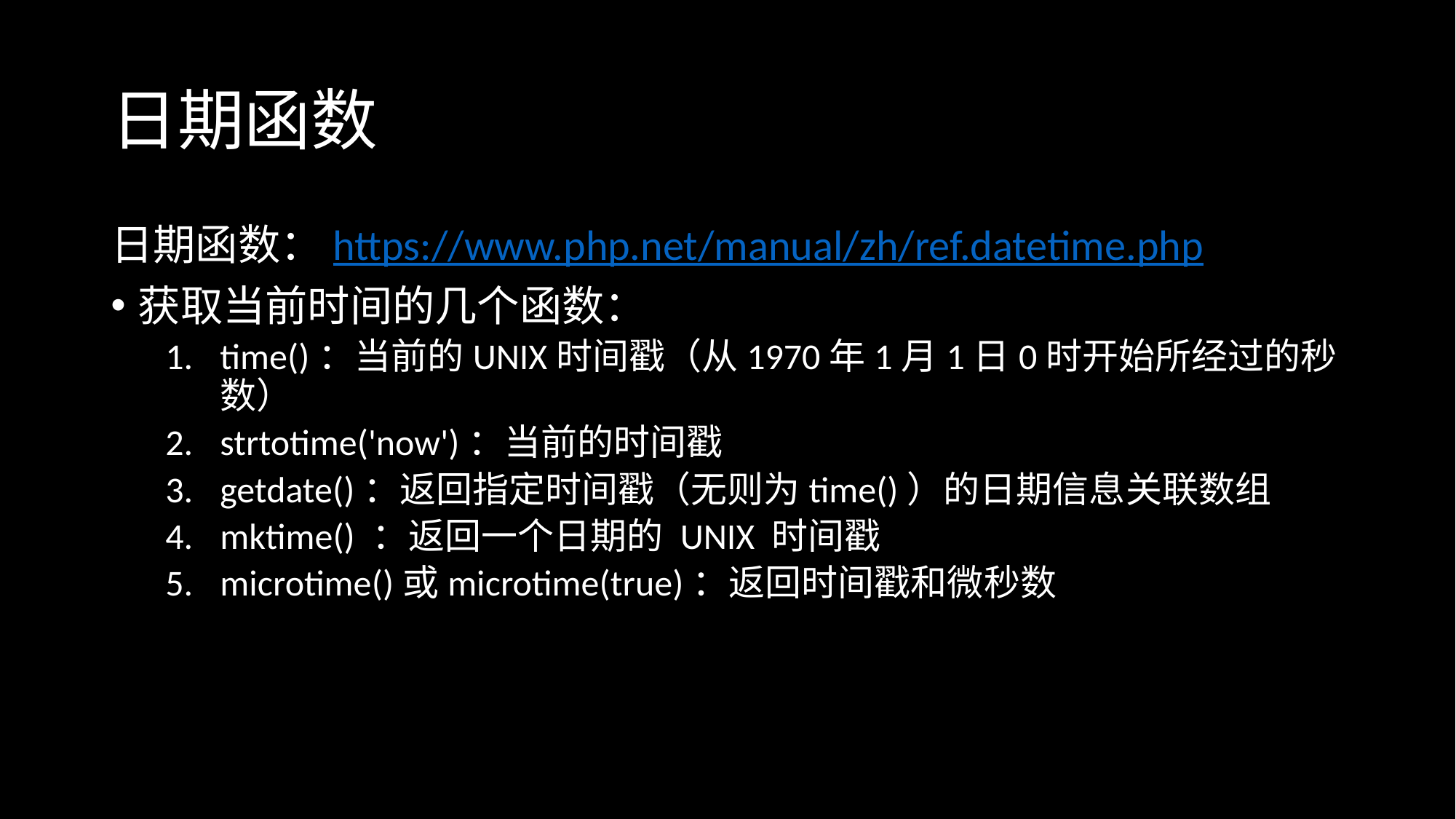

# 日期函数
日期函数：https://www.php.net/manual/zh/ref.datetime.php
获取当前时间的几个函数：
time()：当前的UNIX时间戳（从1970年1月1日0时开始所经过的秒数）
strtotime('now')：当前的时间戳
getdate()：返回指定时间戳（无则为time()）的日期信息关联数组
mktime() ：返回一个日期的 UNIX 时间戳
microtime()或microtime(true)：返回时间戳和微秒数